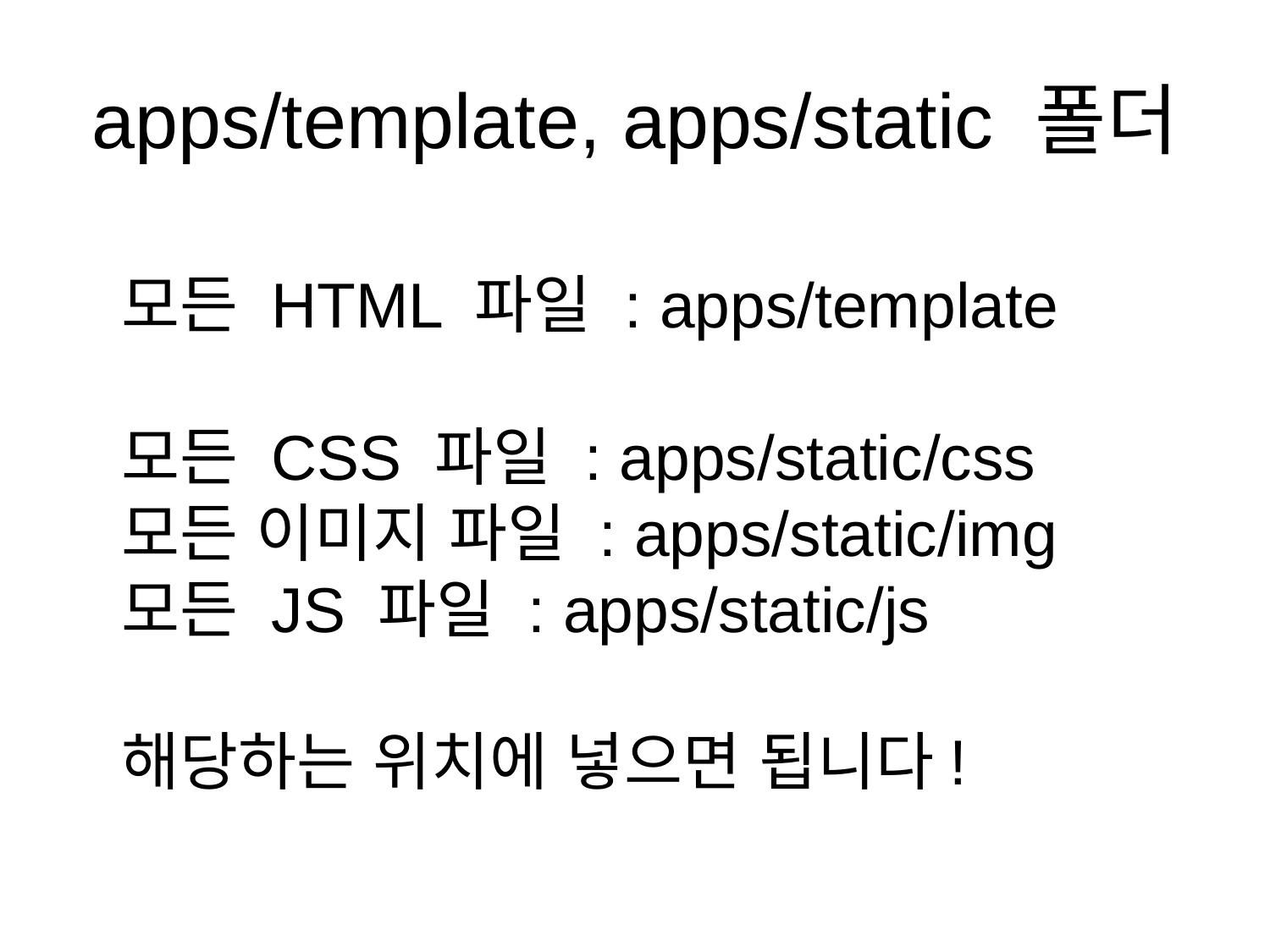

# apps/template, apps/static 폴더
모든 HTML 파일 : apps/template

모든 CSS 파일 : apps/static/css
모든 이미지 파일 : apps/static/img
모든 JS 파일 : apps/static/js

해당하는 위치에 넣으면 됩니다!